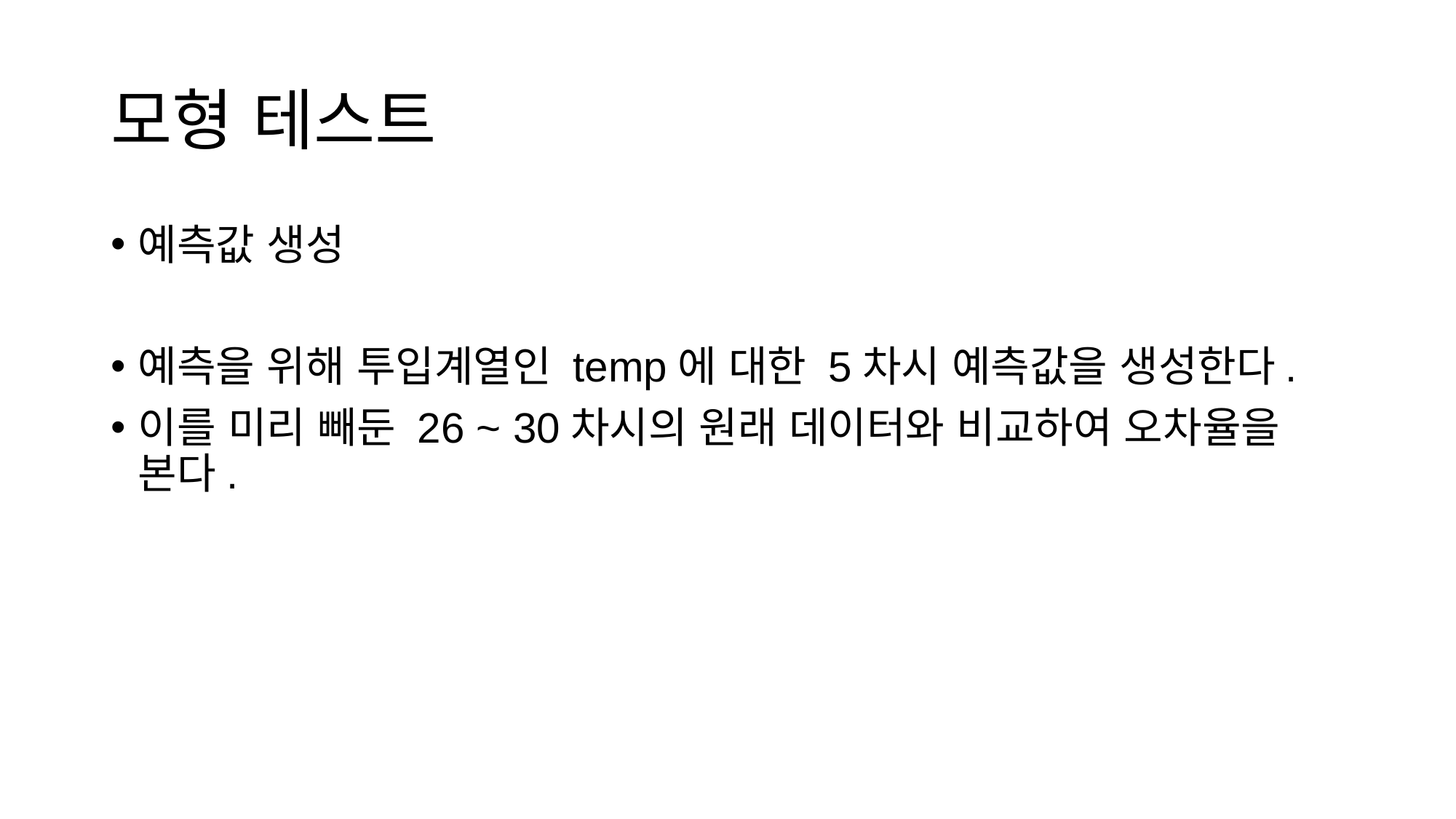

# 모형 테스트
예측값 생성

예측을 위해 투입계열인 temp에 대한 5차시 예측값을 생성한다.
이를 미리 빼둔 26 ~ 30차시의 원래 데이터와 비교하여 오차율을 본다.